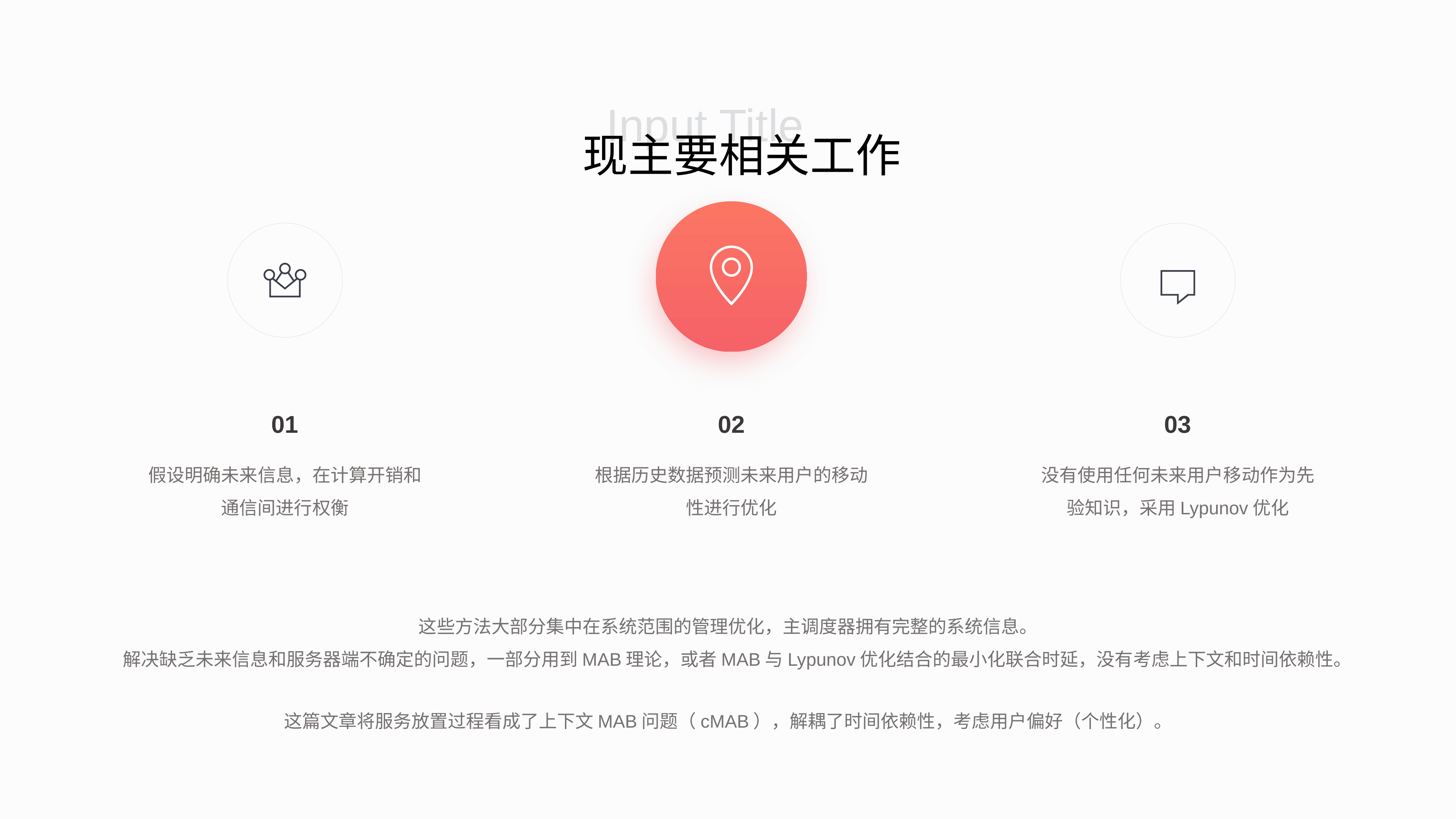

Input Title
现主要相关工作

01
02
03
没有使用任何未来用户移动作为先验知识，采用Lypunov优化
假设明确未来信息，在计算开销和通信间进行权衡
根据历史数据预测未来用户的移动性进行优化
这些方法大部分集中在系统范围的管理优化，主调度器拥有完整的系统信息。
解决缺乏未来信息和服务器端不确定的问题，一部分用到MAB理论，或者MAB与Lypunov优化结合的最小化联合时延，没有考虑上下文和时间依赖性。
这篇文章将服务放置过程看成了上下文MAB问题（cMAB），解耦了时间依赖性，考虑用户偏好（个性化）。